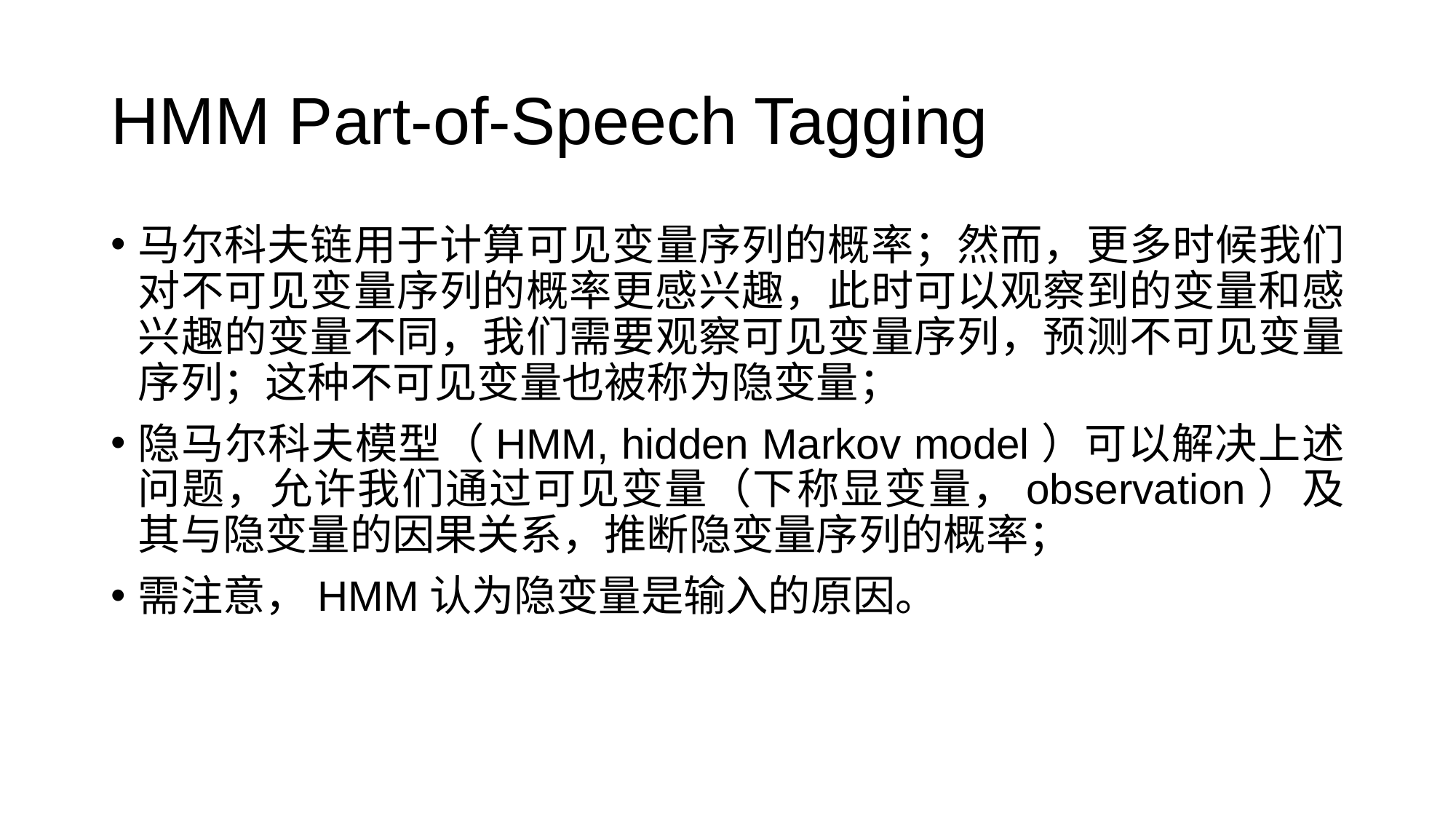

# HMM Part-of-Speech Tagging
马尔科夫链用于计算可见变量序列的概率；然而，更多时候我们对不可见变量序列的概率更感兴趣，此时可以观察到的变量和感兴趣的变量不同，我们需要观察可见变量序列，预测不可见变量序列；这种不可见变量也被称为隐变量；
隐马尔科夫模型（HMM, hidden Markov model）可以解决上述问题，允许我们通过可见变量（下称显变量，observation）及其与隐变量的因果关系，推断隐变量序列的概率；
需注意，HMM认为隐变量是输入的原因。